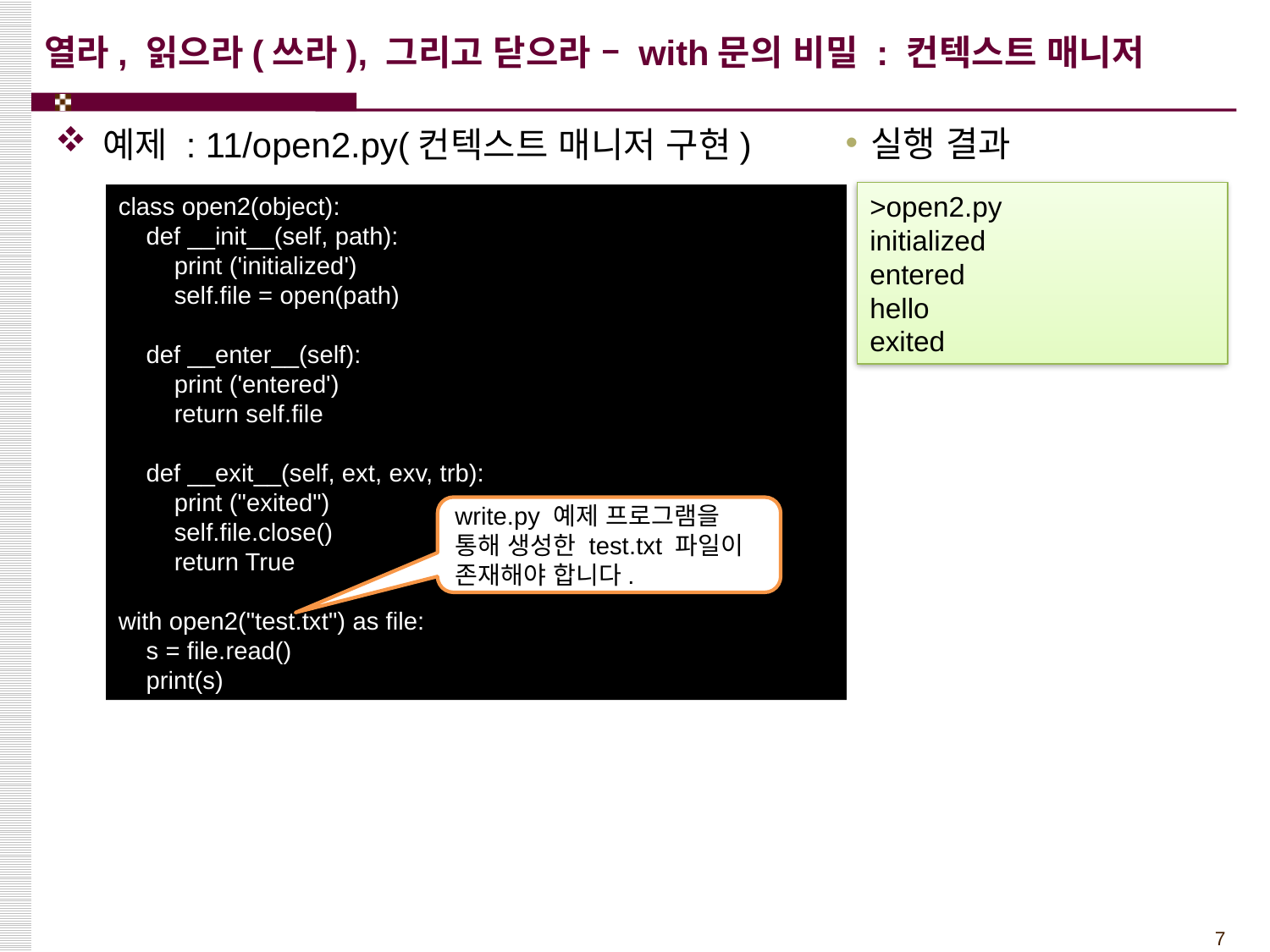

# 열라, 읽으라(쓰라), 그리고 닫으라 – with문의 비밀 : 컨텍스트 매니저
실행 결과

예제 : 11/open2.py(컨텍스트 매니저 구현)
>open2.py
initialized
entered
hello
exited
class open2(object):
    def __init__(self, path):
        print ('initialized')
        self.file = open(path)

    def __enter__(self):
        print ('entered')
        return self.file

    def __exit__(self, ext, exv, trb):
        print ("exited")
        self.file.close()
        return True

with open2("test.txt") as file:
    s = file.read()
    print(s)
write.py 예제 프로그램을 통해 생성한 test.txt 파일이 존재해야 합니다.